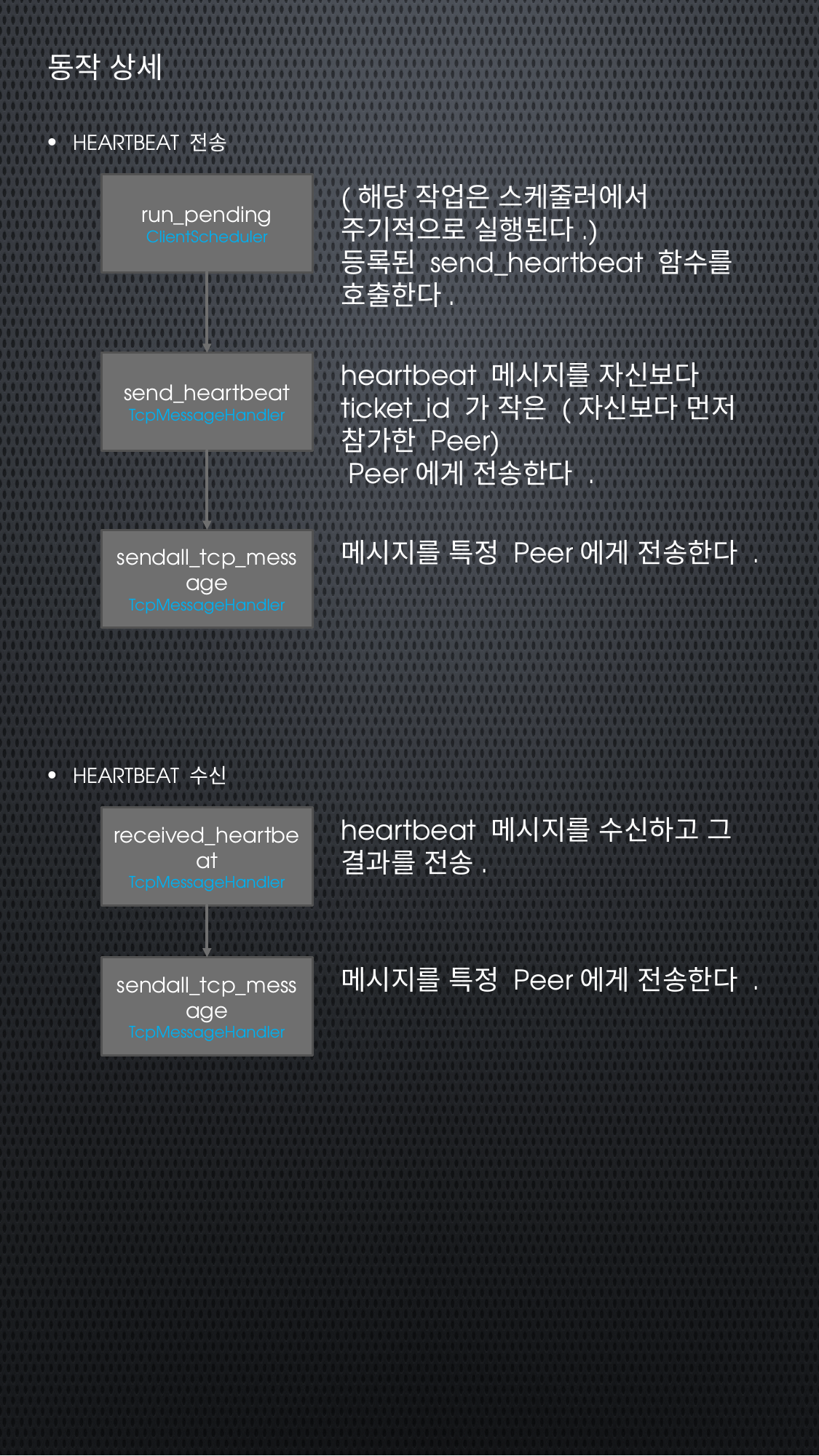

# 동작 상세
Heartbeat 전송
run_pending
ClientScheduler
(해당 작업은 스케줄러에서 주기적으로 실행된다.)
등록된 send_heartbeat 함수를 호출한다.
send_heartbeat
TcpMessageHandler
heartbeat 메시지를 자신보다 ticket_id 가 작은 (자신보다 먼저 참가한 Peer)
 Peer에게 전송한다 .
sendall_tcp_message
TcpMessageHandler
메시지를 특정 Peer에게 전송한다 .
Heartbeat 수신
received_heartbeat
TcpMessageHandler
heartbeat 메시지를 수신하고 그 결과를 전송.
sendall_tcp_message
TcpMessageHandler
메시지를 특정 Peer에게 전송한다 .